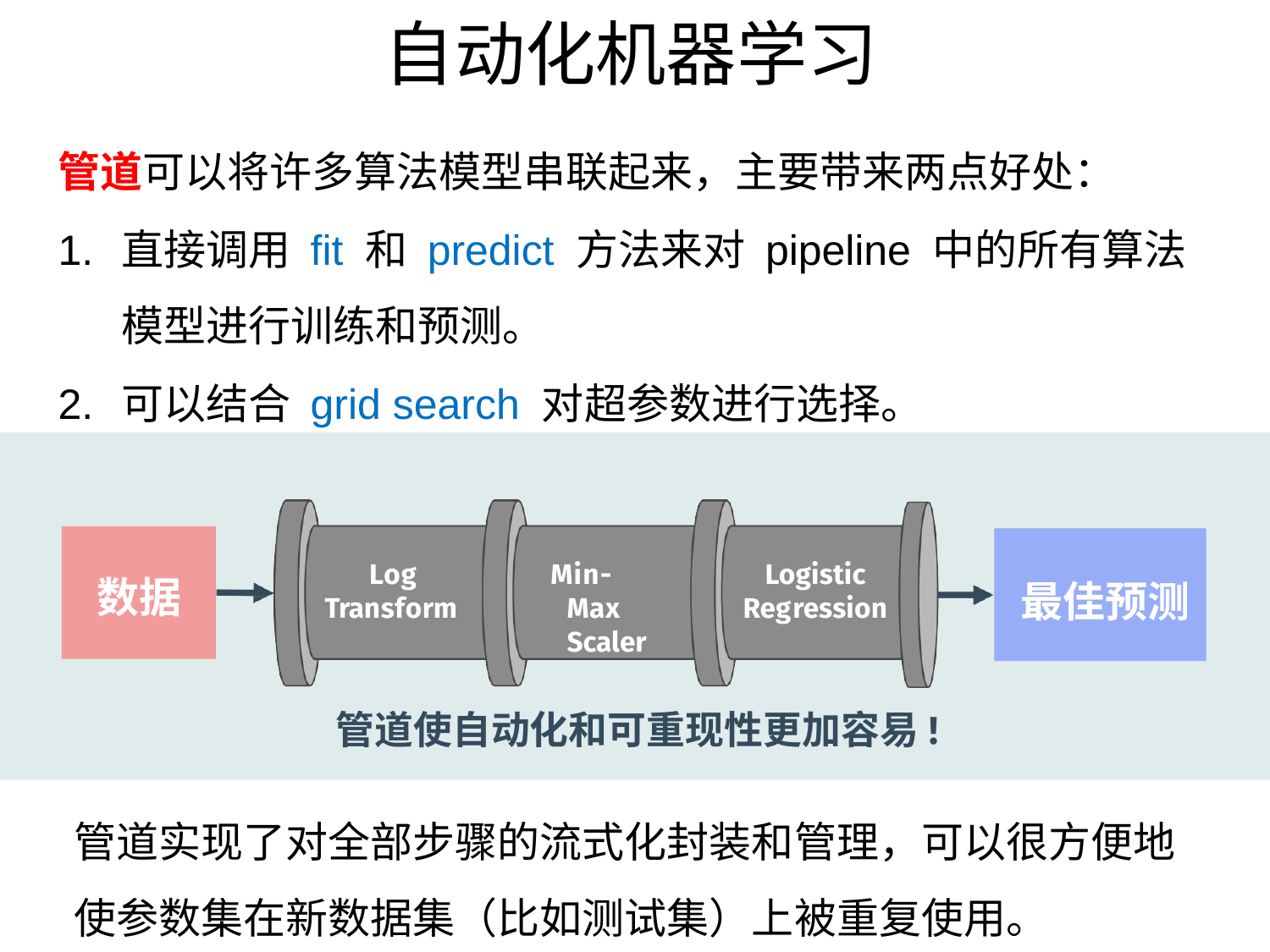

# 自动化机器学习
管道可以将许多算法模型串联起来，主要带来两点好处：
直接调用 fit 和 predict 方法来对 pipeline 中的所有算法模型进行训练和预测。
可以结合 grid search 对超参数进行选择。

Log  Transform
Min-Max  Scaler
Logistic  Regression
数据
最佳预测
管道使自动化和可重现性更加容易!
管道实现了对全部步骤的流式化封装和管理，可以很方便地使参数集在新数据集（比如测试集）上被重复使用。